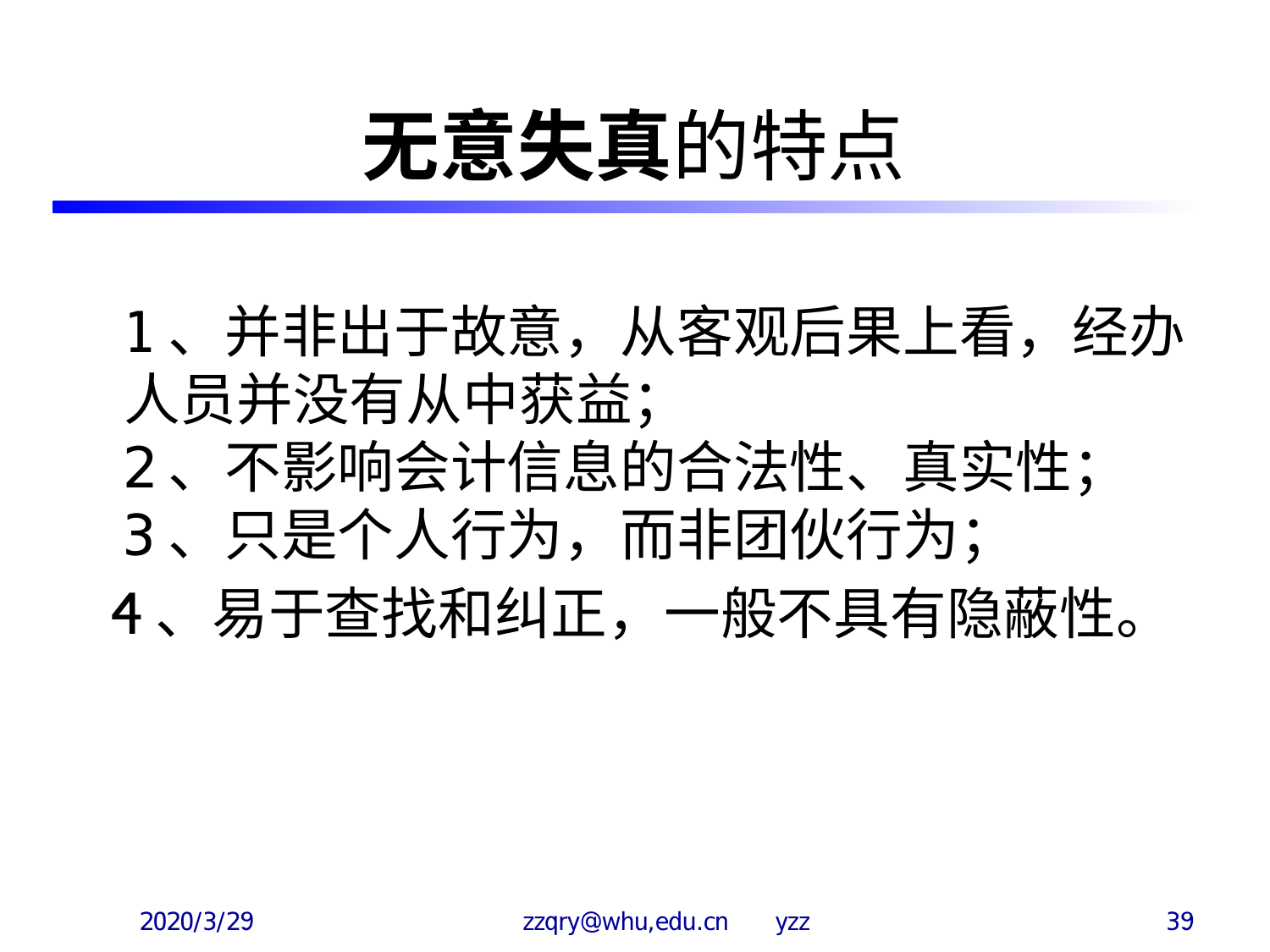

无意失真的特点
1、并非出于故意，从客观后果上看，经办人员并没有从中获益；
2、不影响会计信息的合法性、真实性；
3、只是个人行为，而非团伙行为；
  4、易于查找和纠正，一般不具有隐蔽性。
2020/3/29
zzqry@whu,edu.cn      yzz
39